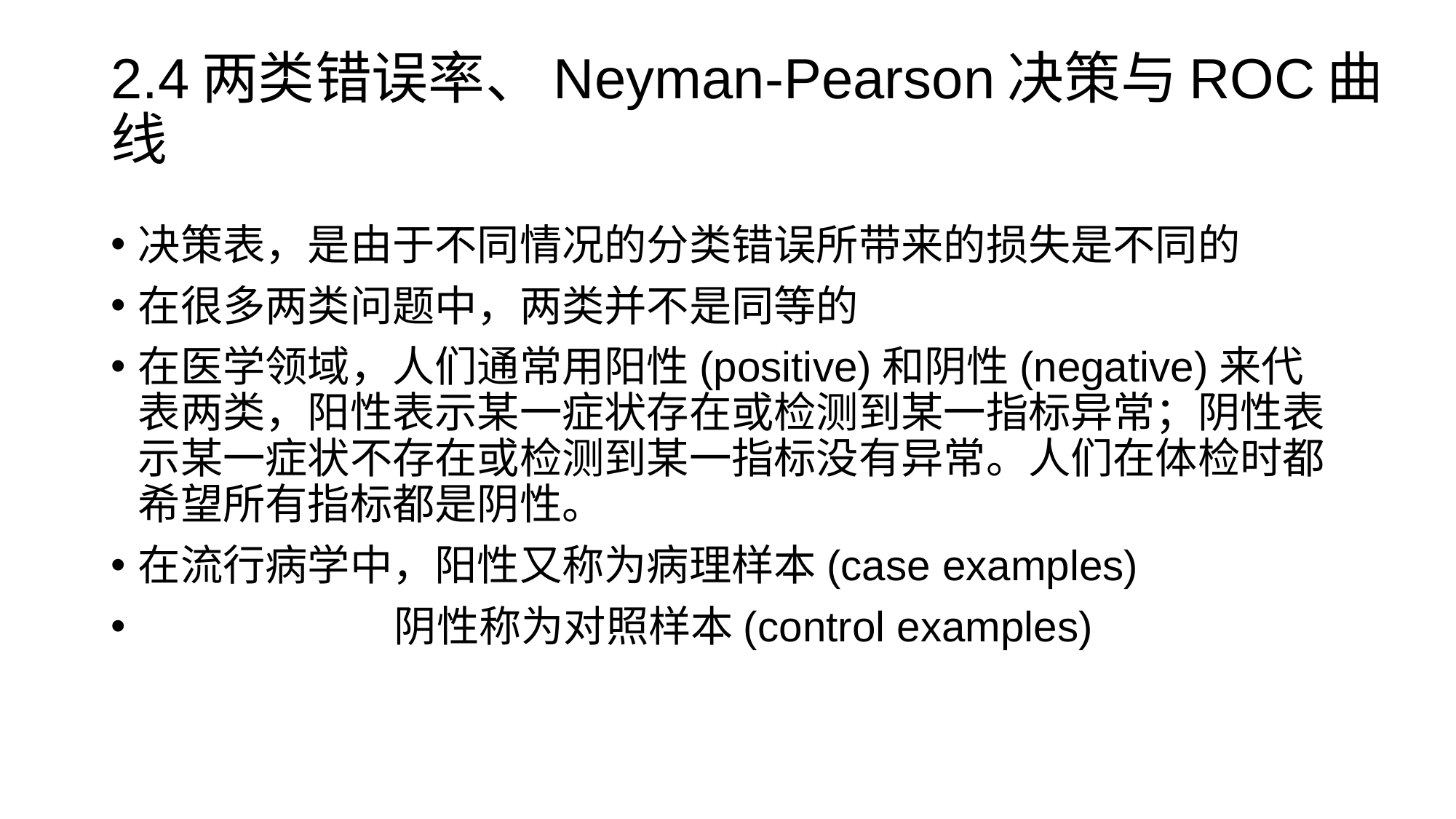

# 2.4两类错误率、Neyman-Pearson决策与ROC曲线
决策表，是由于不同情况的分类错误所带来的损失是不同的
在很多两类问题中，两类并不是同等的
在医学领域，人们通常用阳性(positive)和阴性(negative)来代表两类，阳性表示某一症状存在或检测到某一指标异常；阴性表示某一症状不存在或检测到某一指标没有异常。人们在体检时都希望所有指标都是阴性。
在流行病学中，阳性又称为病理样本(case examples)
                          阴性称为对照样本(control examples)